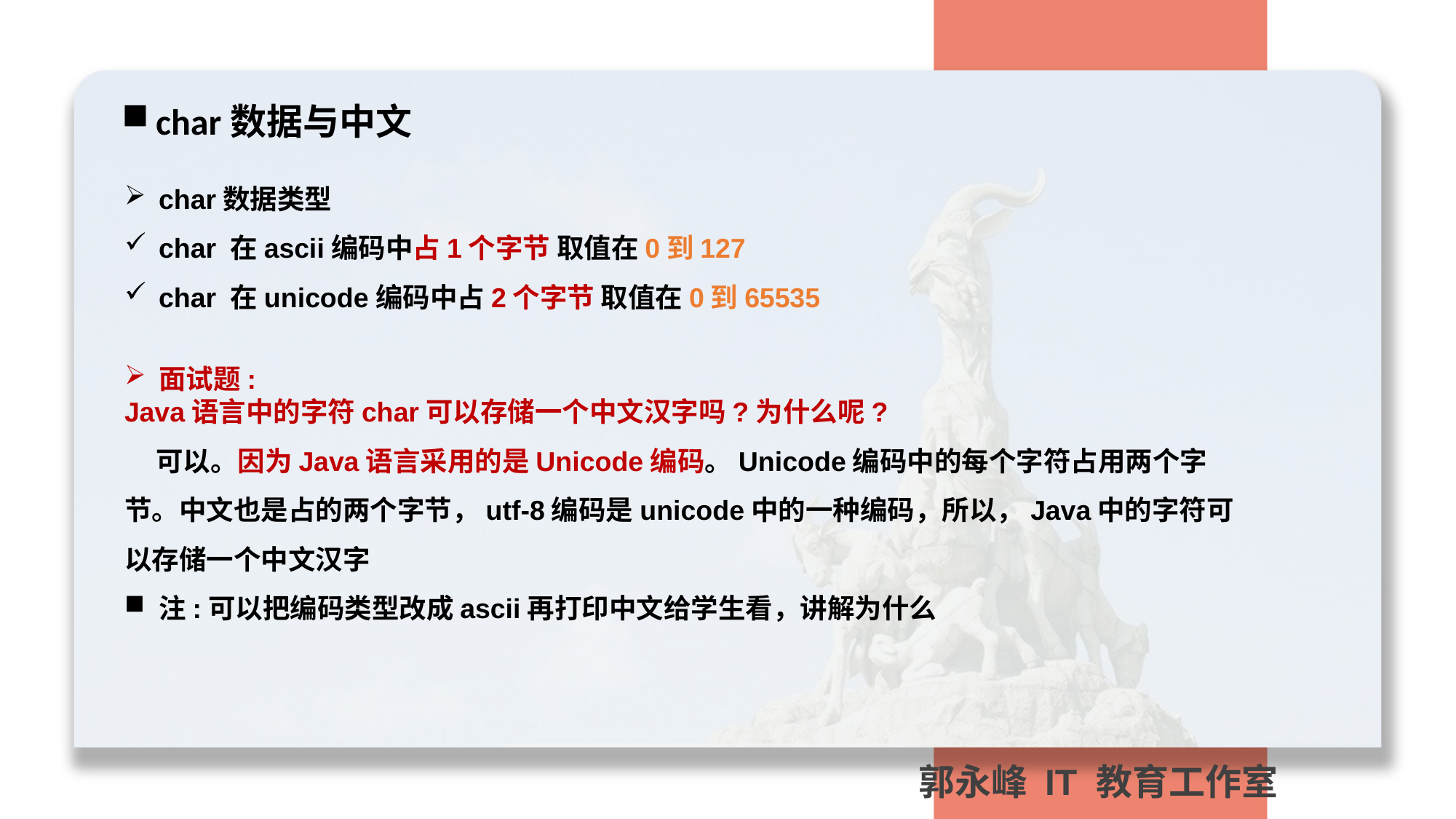

char数据与中文
char数据类型
char 在ascii编码中占1个字节 取值在0到127
char 在unicode编码中占2个字节 取值在0到65535

面试题:
Java语言中的字符char可以存储一个中文汉字吗?为什么呢?
    可以。因为Java语言采用的是Unicode编码。Unicode编码中的每个字符占用两个字节。中文也是占的两个字节，utf-8编码是unicode中的一种编码，所以，Java中的字符可以存储一个中文汉字
注:可以把编码类型改成ascii再打印中文给学生看，讲解为什么